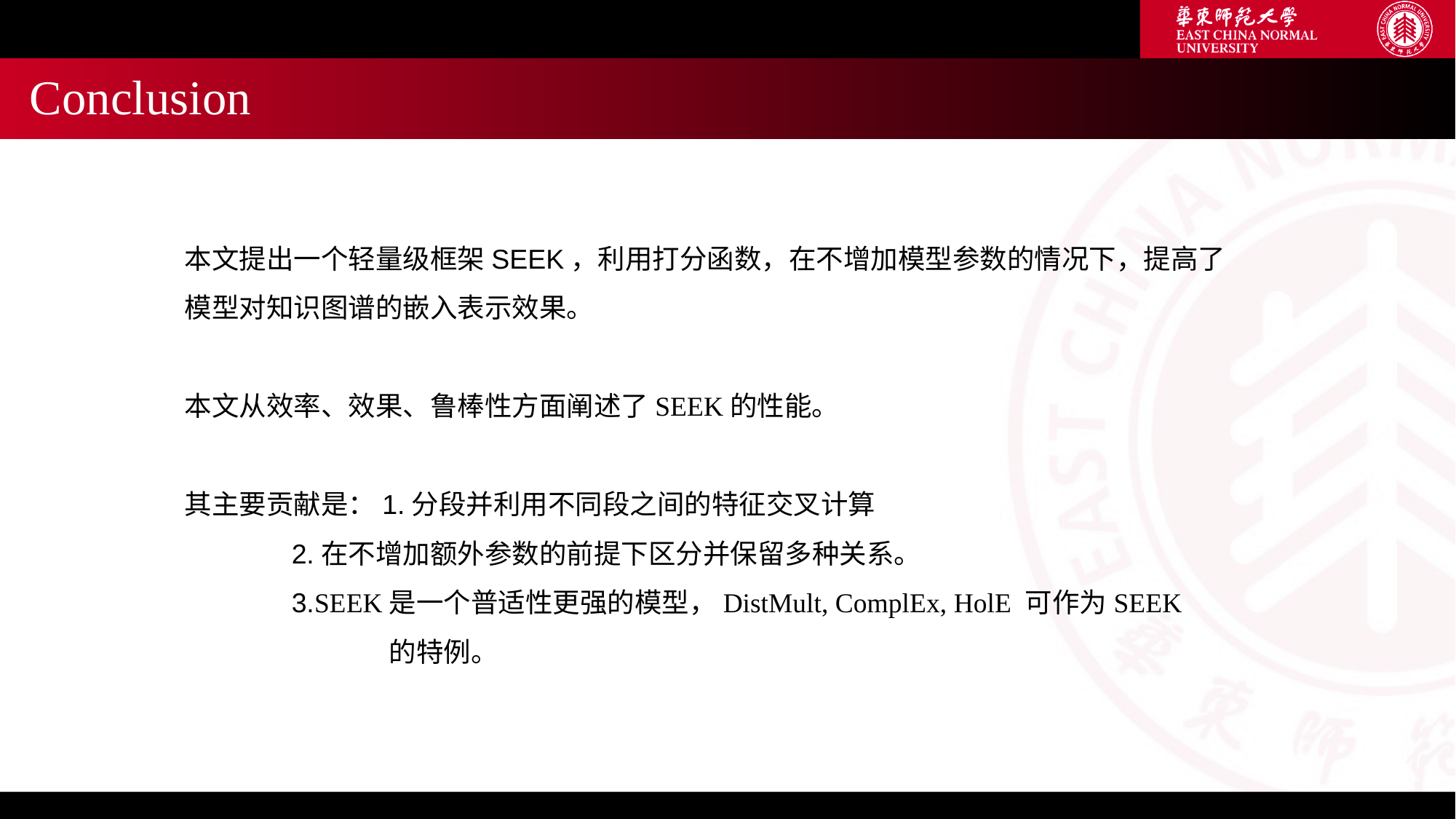

# Conclusion
本文提出一个轻量级框架SEEK，利用打分函数，在不增加模型参数的情况下，提高了模型对知识图谱的嵌入表示效果。

本文从效率、效果、鲁棒性方面阐述了SEEK的性能。

其主要贡献是：1.分段并利用不同段之间的特征交叉计算
              2.在不增加额外参数的前提下区分并保留多种关系。
              3.SEEK是一个普适性更强的模型，DistMult, ComplEx, HolE 可作为SEEK
                                的特例。

12 / 27